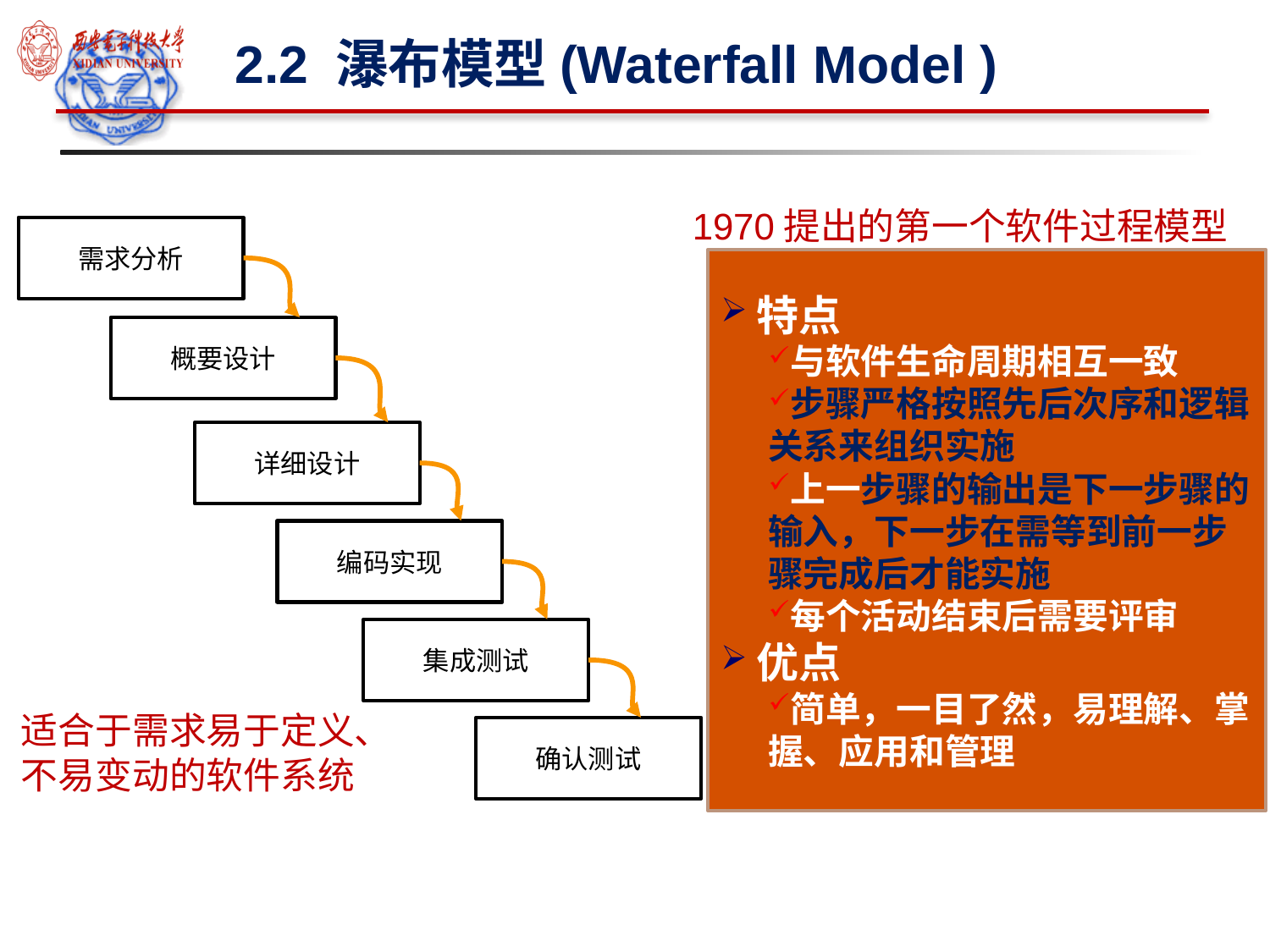

# 2.2 瀑布模型(Waterfall Model )
1970提出的第一个软件过程模型
需求分析
特点
与软件生命周期相互一致
步骤严格按照先后次序和逻辑关系来组织实施
上一步骤的输出是下一步骤的输入，下一步在需等到前一步骤完成后才能实施
每个活动结束后需要评审
优点
简单，一目了然，易理解、掌握、应用和管理
概要设计
详细设计
编码实现
集成测试
适合于需求易于定义、不易变动的软件系统
确认测试